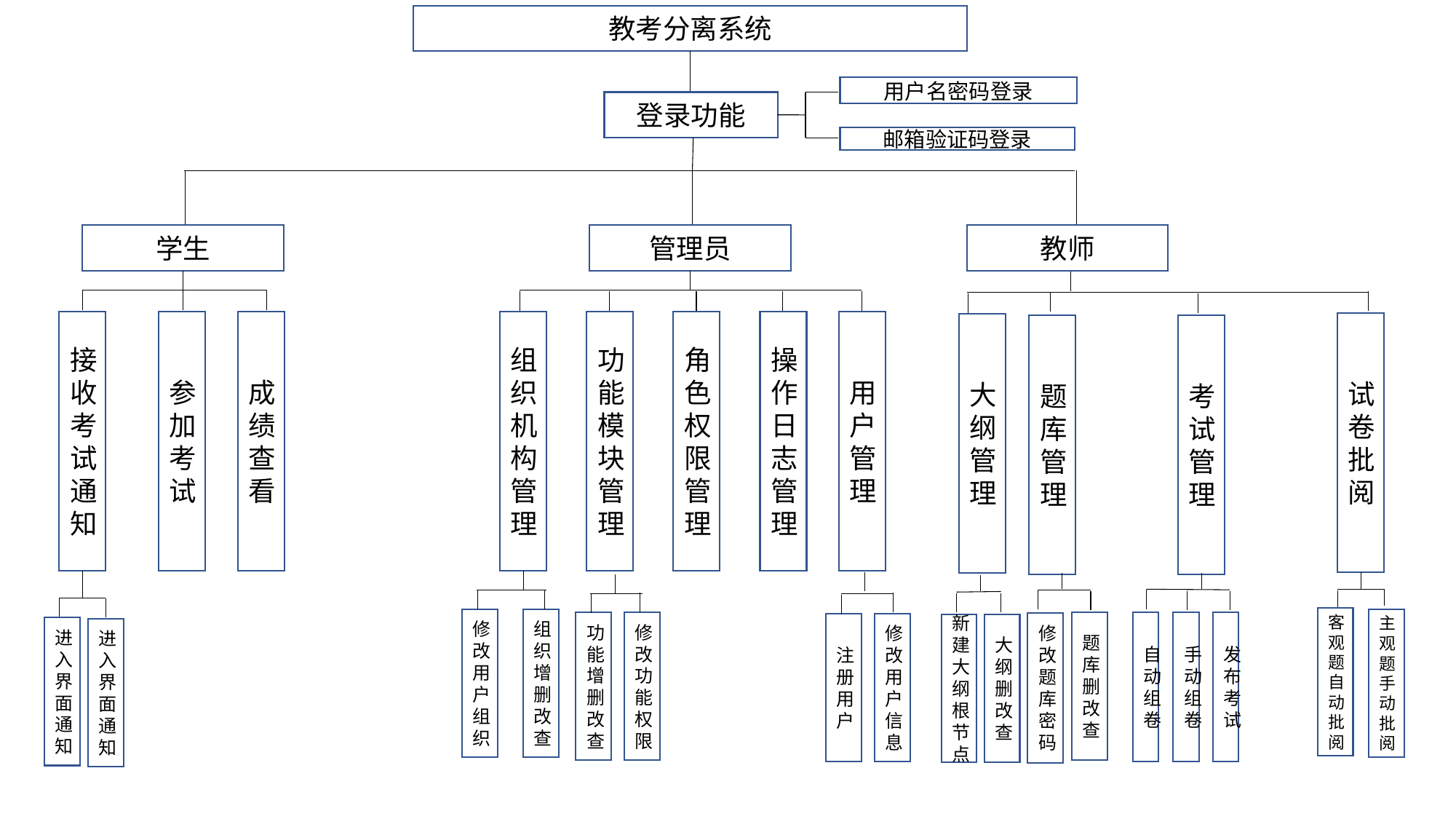

教考分离系统
用户名密码登录
登录功能
邮箱验证码登录
学生
管理员
教师
接收考试通知
参加考试
成绩查看
组织机构管理
功能模块管理
角色权限管理
操作日志管理
用户管理
试卷批阅
大纲管理
题库管理
考试管理
客观题自动批阅
修改用户组织
组织增删改查
主观题手动批阅
题库删改查
自动组卷
手动组卷
发布考试
功能增删改查
修改功能权限
修改题库密码
注册用户
修改用户信息
新建大纲根节点
大纲删改查
进入界面通知
进入界面通知